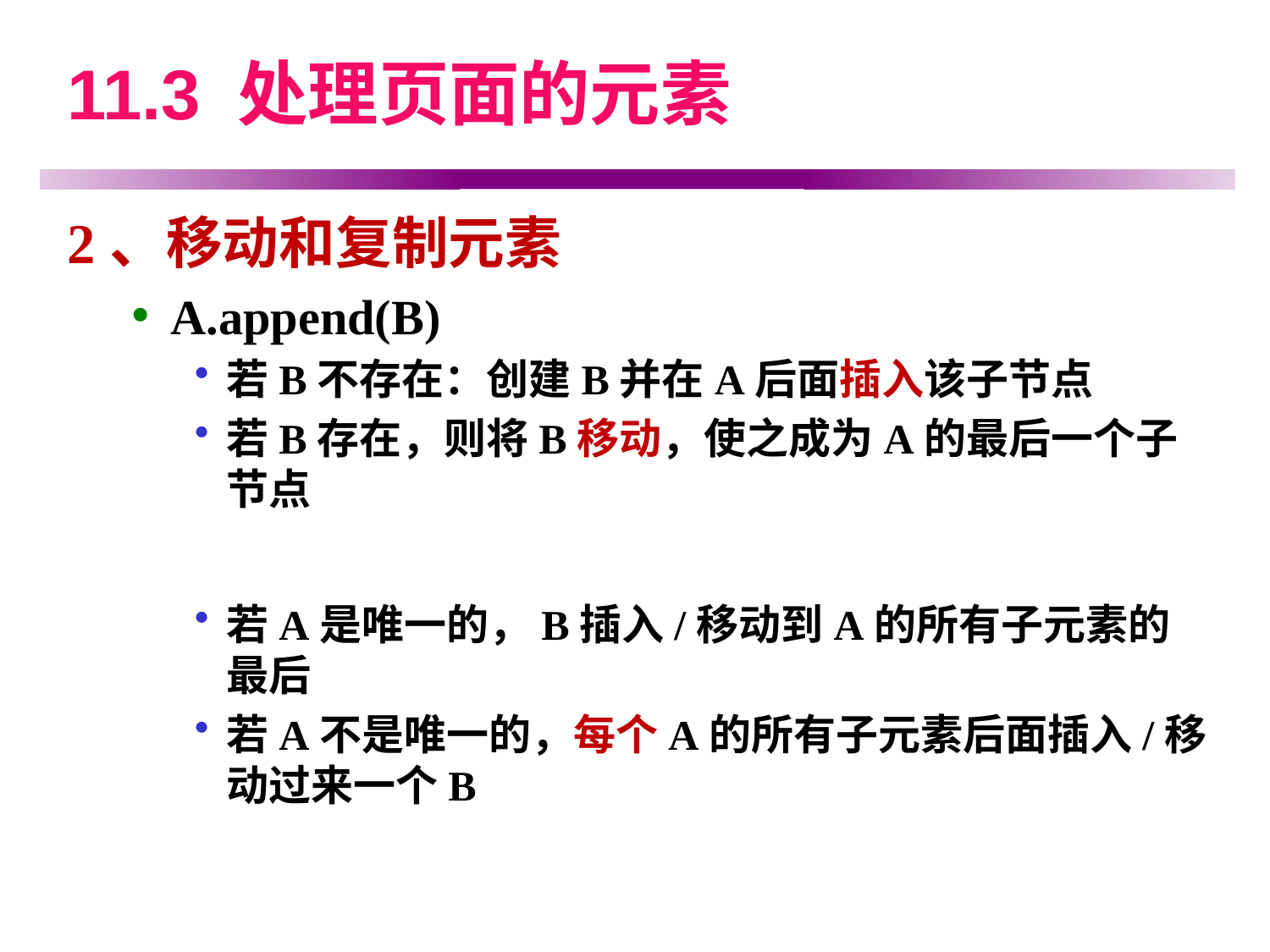

# 11.3 处理页面的元素
2、移动和复制元素
A.append(B)
若B不存在：创建B并在A后面插入该子节点
若B存在，则将B移动，使之成为A的最后一个子节点

若A是唯一的，B插入/移动到A的所有子元素的最后
若A不是唯一的，每个A的所有子元素后面插入/移动过来一个B